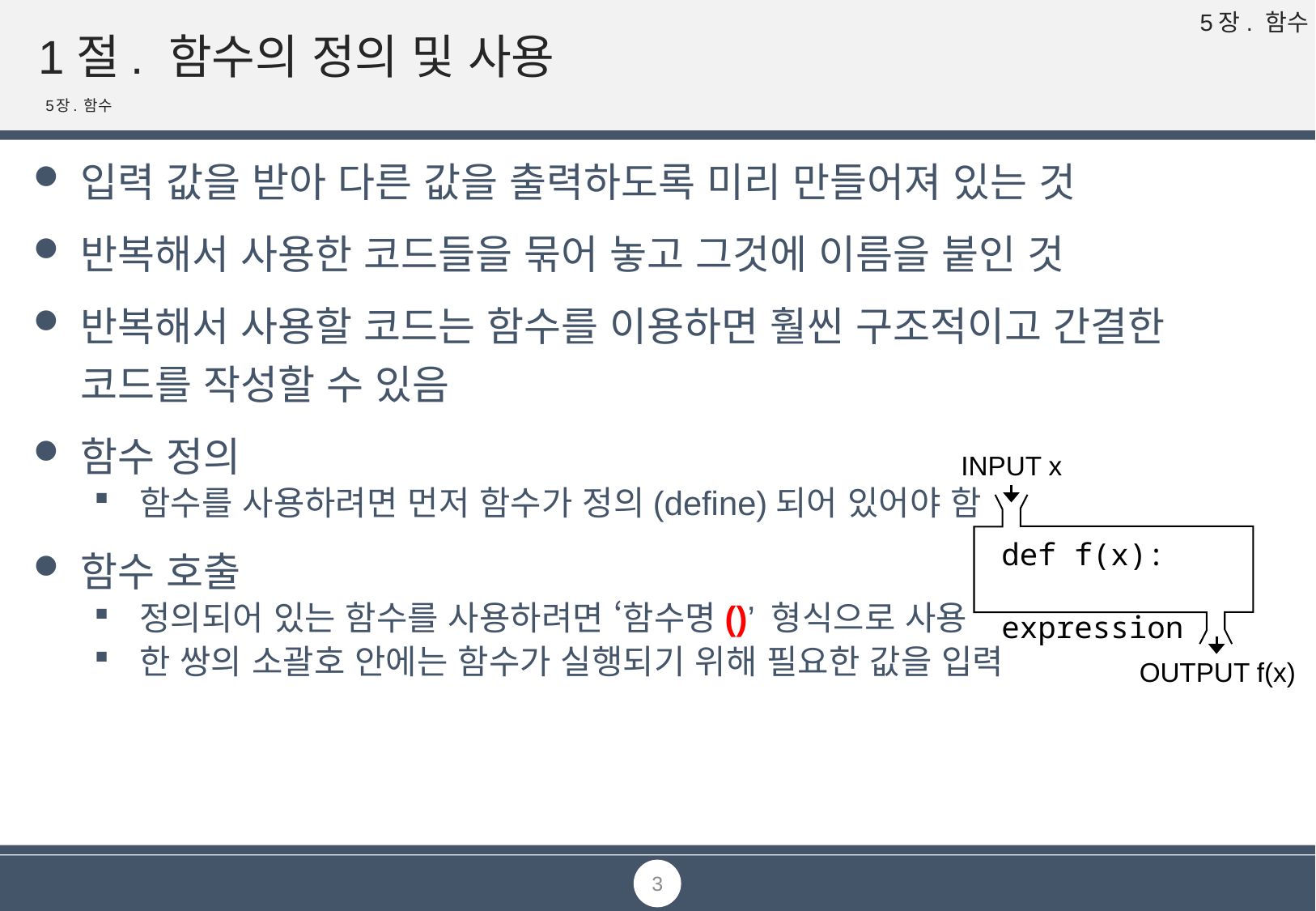

# 1절. 함수의 정의 및 사용
5장. 함수
입력 값을 받아 다른 값을 출력하도록 미리 만들어져 있는 것
반복해서 사용한 코드들을 묶어 놓고 그것에 이름을 붙인 것
반복해서 사용할 코드는 함수를 이용하면 훨씬 구조적이고 간결한 코드를 작성할 수 있음
함수 정의
함수를 사용하려면 먼저 함수가 정의(define)되어 있어야 함
함수 호출
정의되어 있는 함수를 사용하려면 ‘함수명()’ 형식으로 사용
한 쌍의 소괄호 안에는 함수가 실행되기 위해 필요한 값을 입력

INPUT x

def f(x):
    expression
OUTPUT f(x)
3